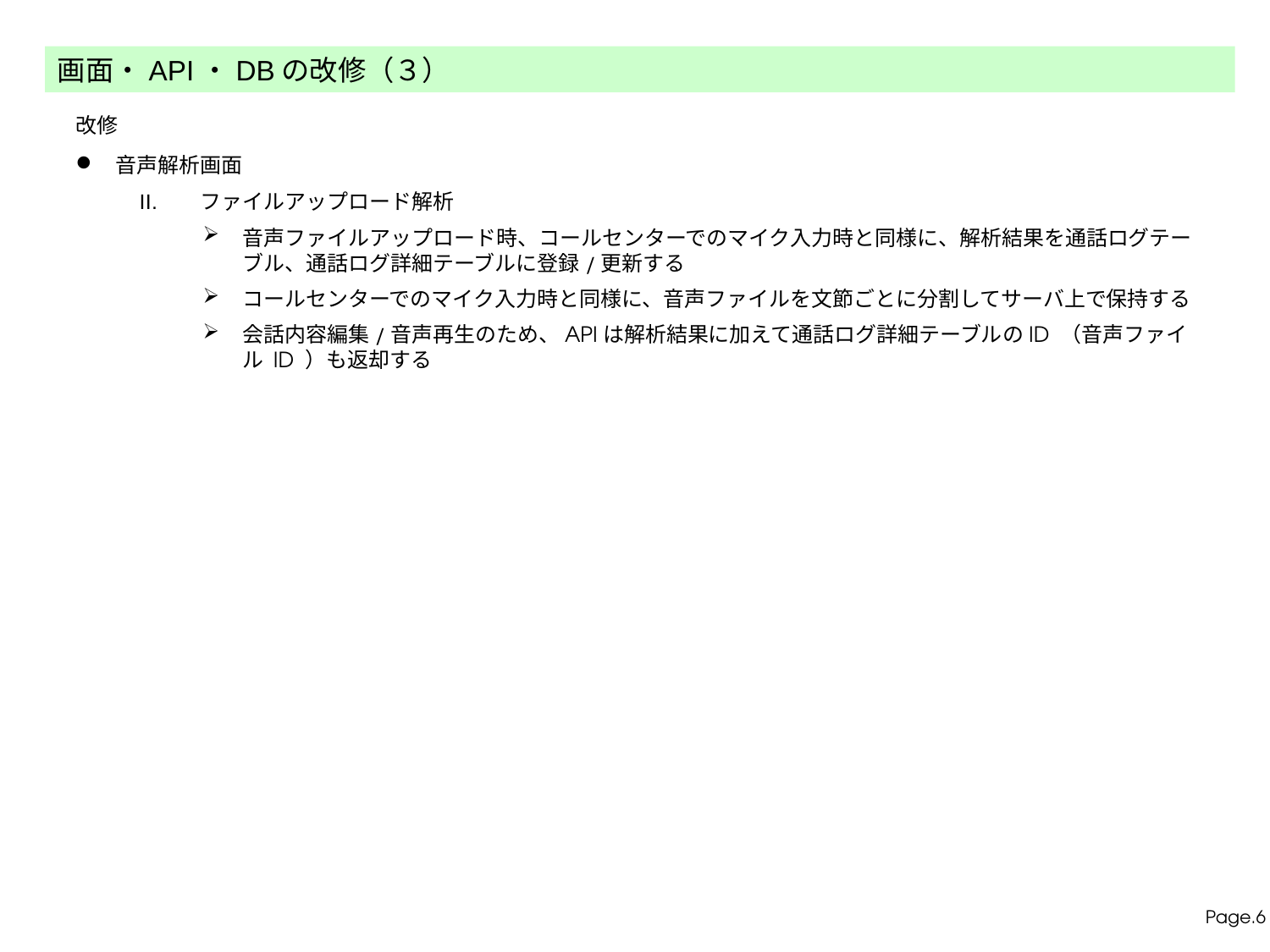

画面・API・DBの改修（３）
改修
音声解析画面
　ファイルアップロード解析
音声ファイルアップロード時、コールセンターでのマイク入力時と同様に、解析結果を通話ログテーブル、通話ログ詳細テーブルに登録/更新する
コールセンターでのマイク入力時と同様に、音声ファイルを文節ごとに分割してサーバ上で保持する
会話内容編集/音声再生のため、APIは解析結果に加えて通話ログ詳細テーブルのID （音声ファイル ID ）も返却する